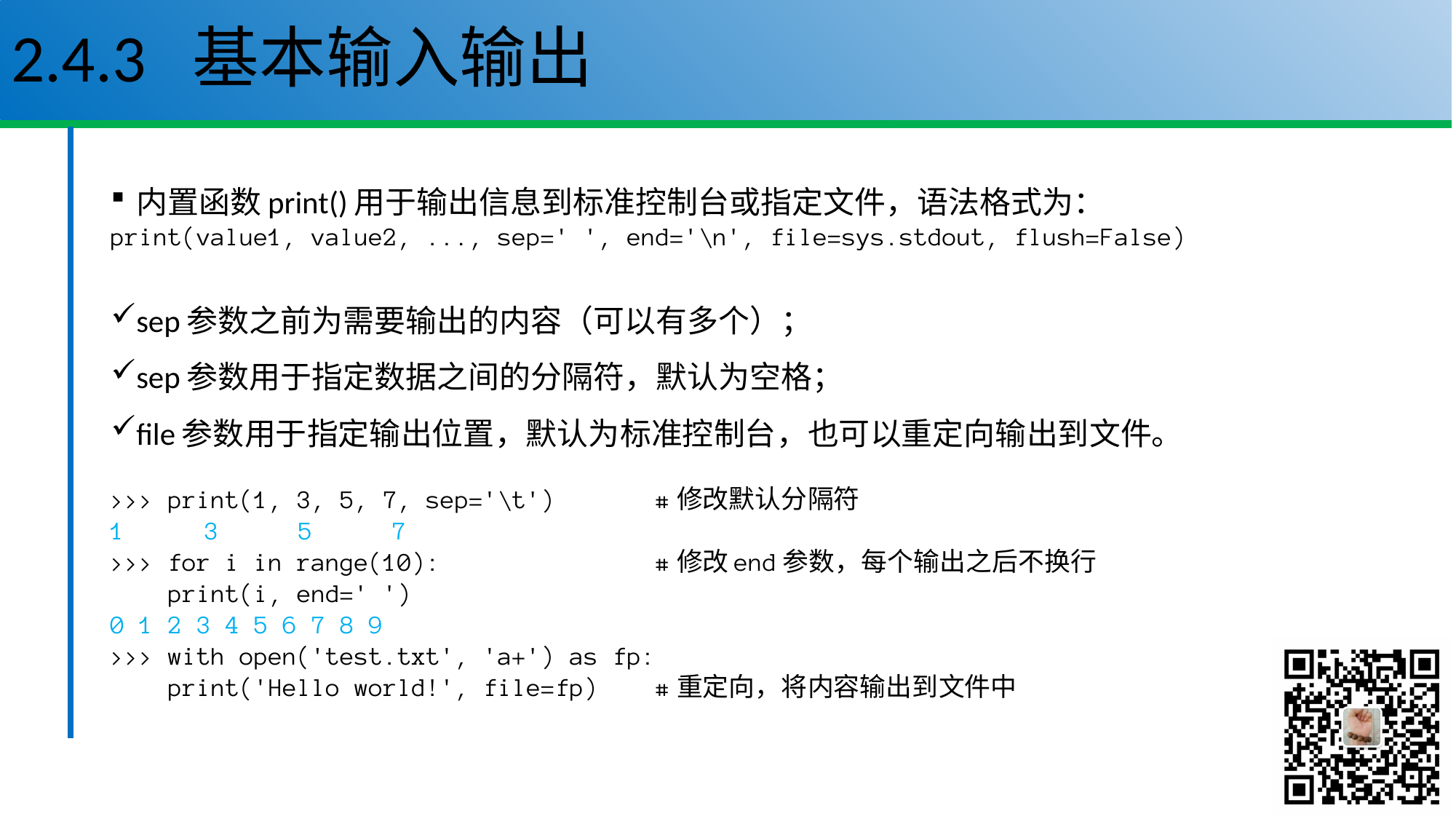

# 2.4.3  基本输入输出
内置函数print()用于输出信息到标准控制台或指定文件，语法格式为：
print(value1, value2, ..., sep=' ', end='\n', file=sys.stdout, flush=False)

sep参数之前为需要输出的内容（可以有多个）；
sep参数用于指定数据之间的分隔符，默认为空格；
file参数用于指定输出位置，默认为标准控制台，也可以重定向输出到文件。

>>> print(1, 3, 5, 7, sep='\t')       #修改默认分隔符
1	3	5	7
>>> for i in range(10):               #修改end参数，每个输出之后不换行
    print(i, end=' ')
0 1 2 3 4 5 6 7 8 9
>>> with open('test.txt', 'a+') as fp:
    print('Hello world!', file=fp)    #重定向，将内容输出到文件中
66